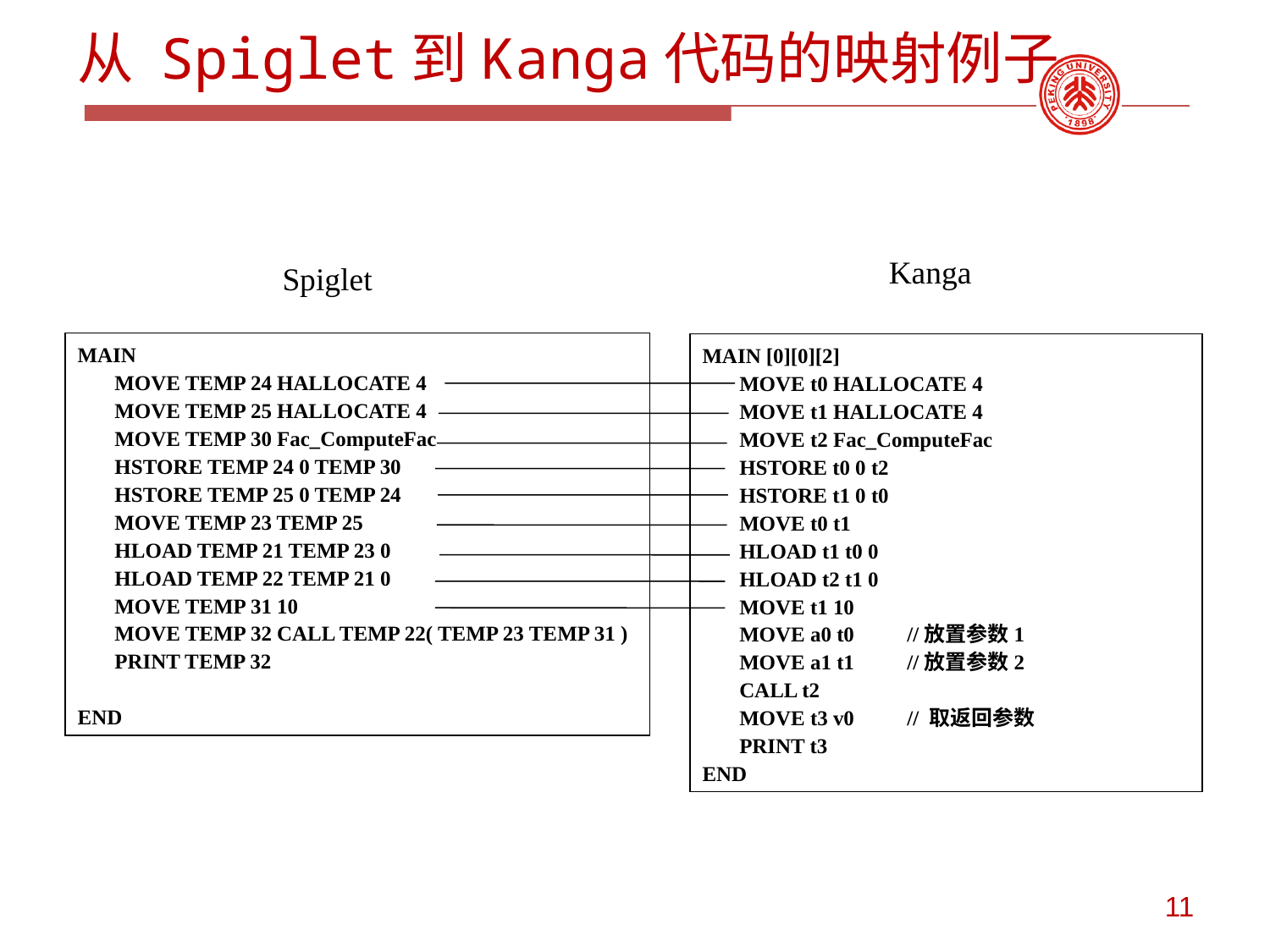

# 从 Spiglet到Kanga代码的映射例子
Kanga
Spiglet
MAIN
       MOVE TEMP 24 HALLOCATE 4
       MOVE TEMP 25 HALLOCATE 4
       MOVE TEMP 30 Fac_ComputeFac
       HSTORE TEMP 24 0 TEMP 30
       HSTORE TEMP 25 0 TEMP 24
       MOVE TEMP 23 TEMP 25
       HLOAD TEMP 21 TEMP 23 0
       HLOAD TEMP 22 TEMP 21 0
       MOVE TEMP 31 10
       MOVE TEMP 32 CALL TEMP 22( TEMP 23 TEMP 31 )
       PRINT TEMP 32

END
MAIN [0][0][2]
       MOVE t0 HALLOCATE 4
       MOVE t1 HALLOCATE 4
       MOVE t2 Fac_ComputeFac
       HSTORE t0 0 t2
       HSTORE t1 0 t0
       MOVE t0 t1
       HLOAD t1 t0 0
       HLOAD t2 t1 0
       MOVE t1 10
       MOVE a0 t0          //放置参数1
       MOVE a1 t1          //放置参数2
       CALL t2
       MOVE t3 v0          // 取返回参数
       PRINT t3
END

11